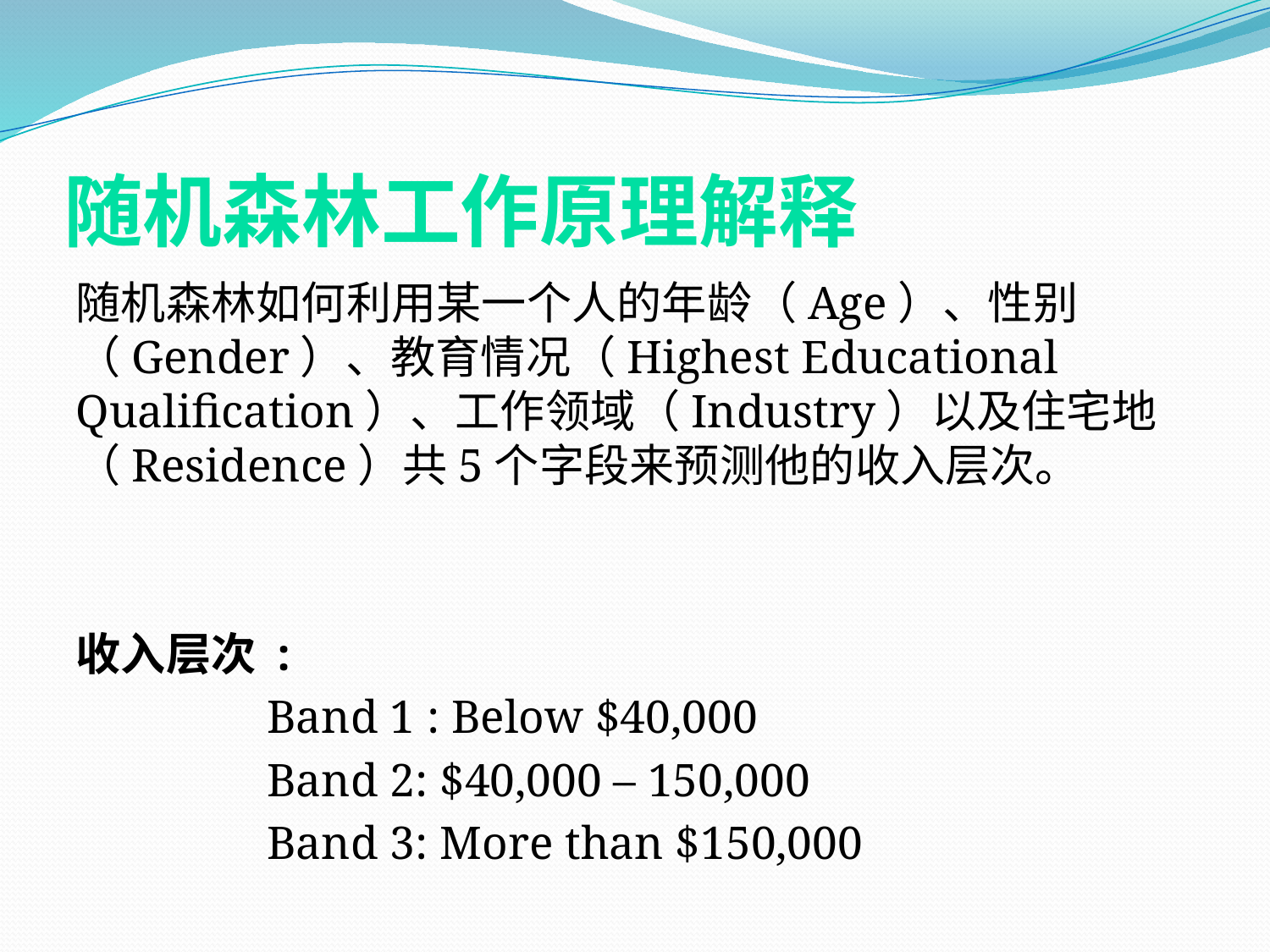

# 随机森林工作原理解释
随机森林如何利用某一个人的年龄（Age）、性别（Gender）、教育情况（Highest Educational Qualification）、工作领域（Industry）以及住宅地（Residence）共5个字段来预测他的收入层次。

收入层次 :
　　　　Band 1 : Below $40,000
　　　　Band 2: $40,000 – 150,000
　　　　Band 3: More than $150,000